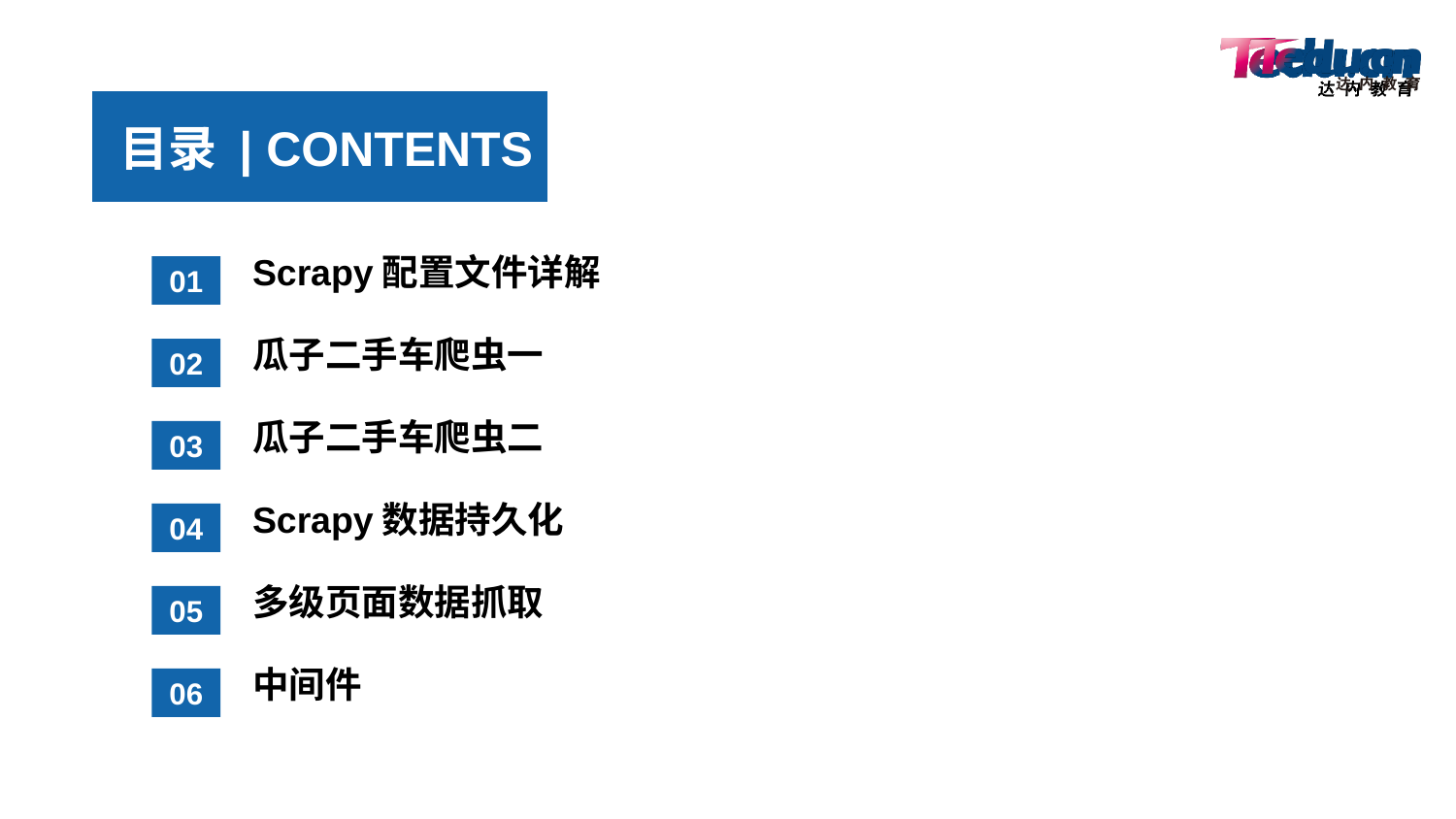

Scrapy配置文件详解
瓜子二手车爬虫一
瓜子二手车爬虫二
Scrapy数据持久化
多级页面数据抓取
中间件